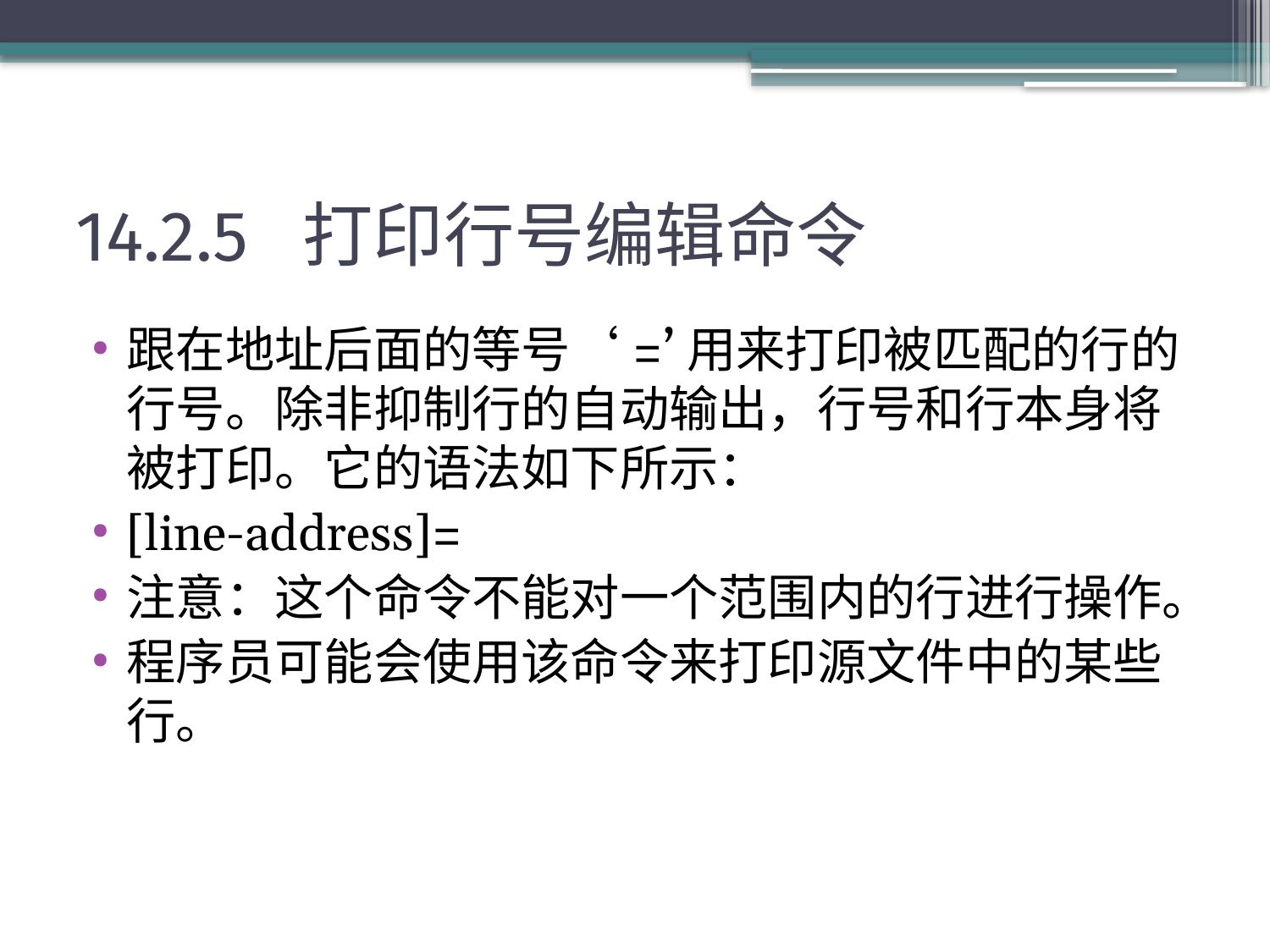

# 14.2.5  打印行号编辑命令
跟在地址后面的等号‘=’用来打印被匹配的行的行号。除非抑制行的自动输出，行号和行本身将被打印。它的语法如下所示：
[line-address]=
注意：这个命令不能对一个范围内的行进行操作。
程序员可能会使用该命令来打印源文件中的某些行。